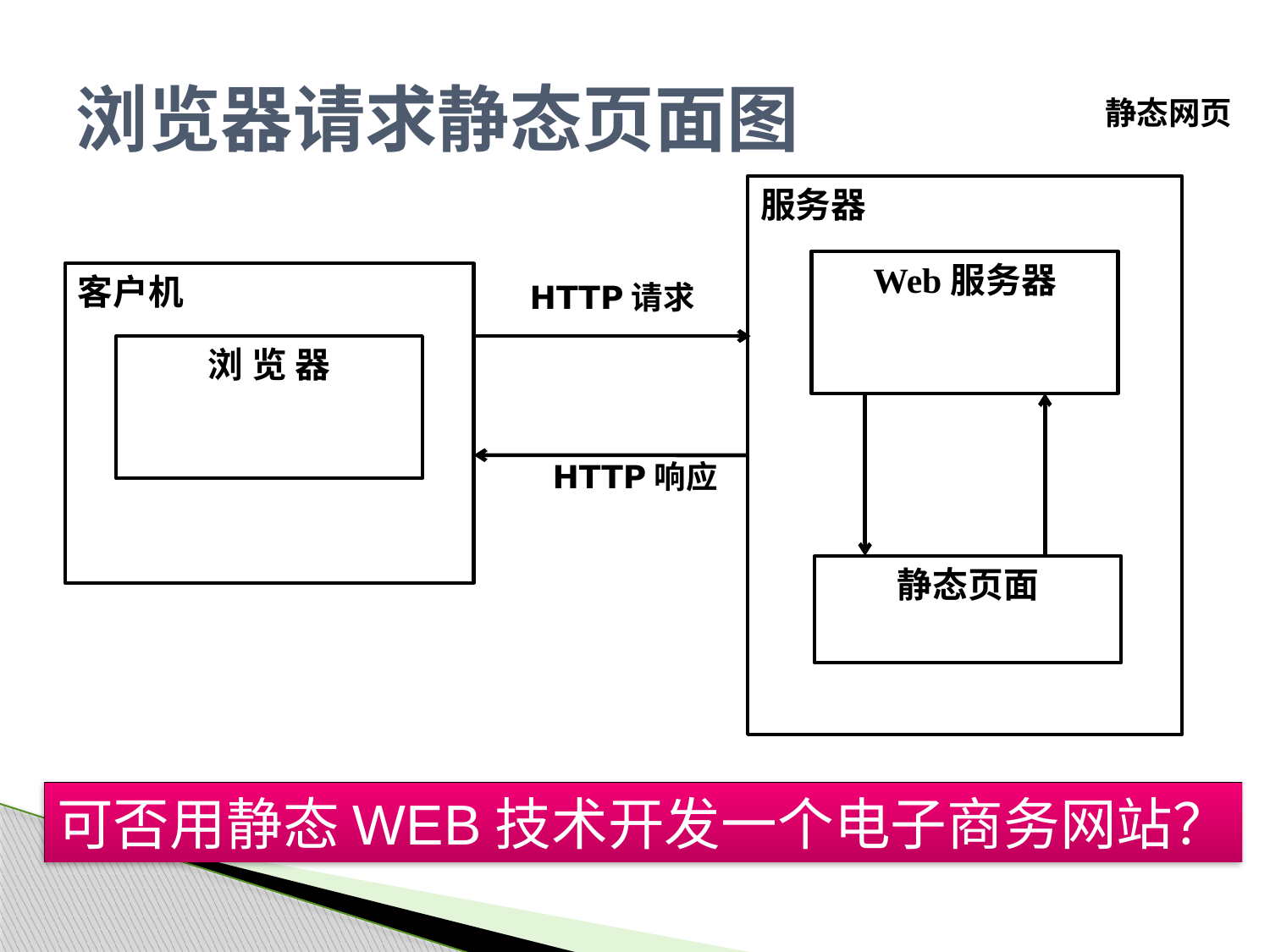

# 浏览器请求静态页面图
静态网页
服务器

Web服务器
客户机
HTTP请求
浏 览 器
HTTP响应
静态页面
可否用静态WEB技术开发一个电子商务网站？